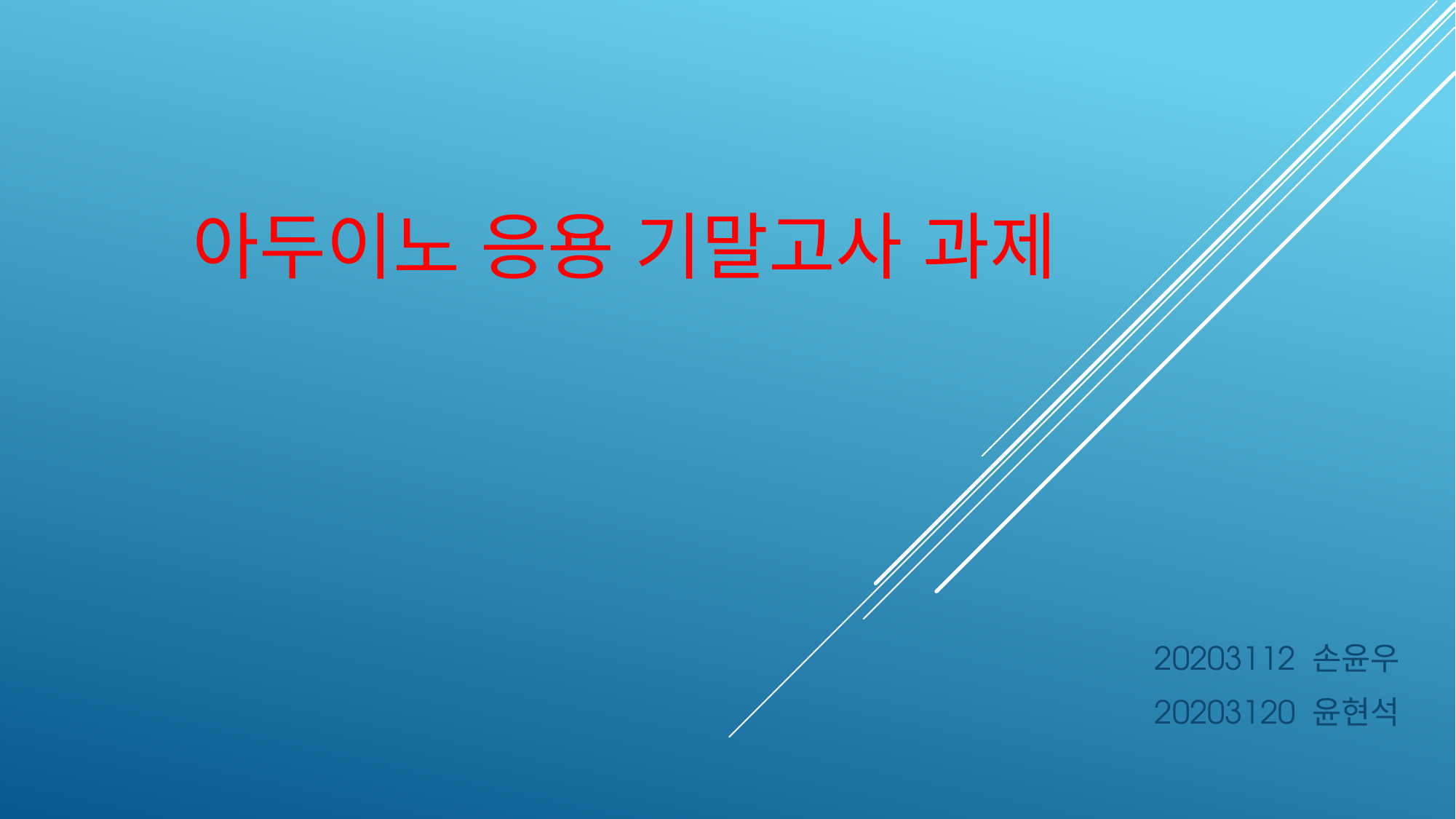

# 아두이노 응용 기말고사 과제
20203112 손윤우
20203120 윤현석